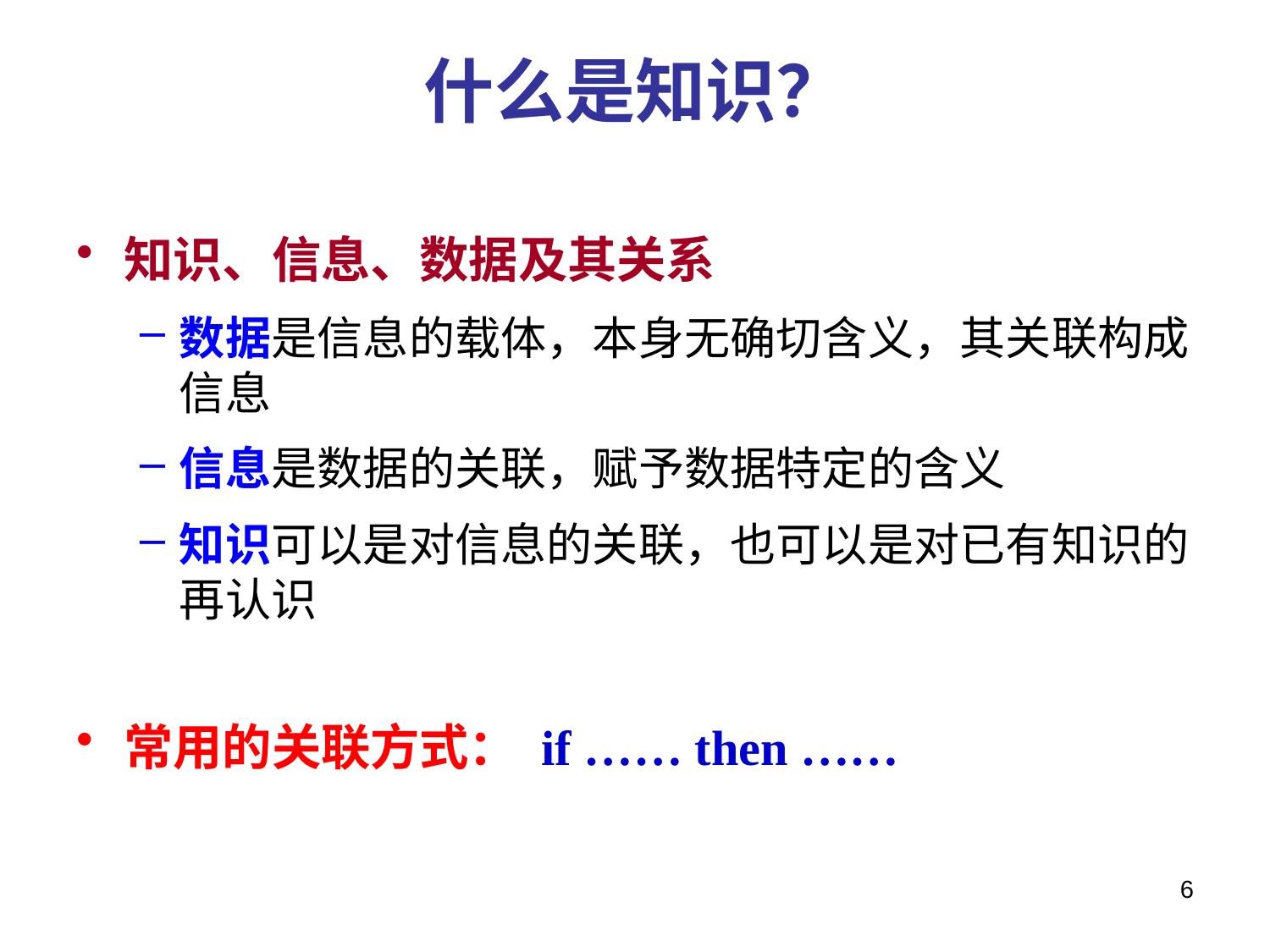

什么是知识？
知识、信息、数据及其关系
数据是信息的载体，本身无确切含义，其关联构成信息
信息是数据的关联，赋予数据特定的含义
知识可以是对信息的关联，也可以是对已有知识的再认识

常用的关联方式： if …… then ……
6